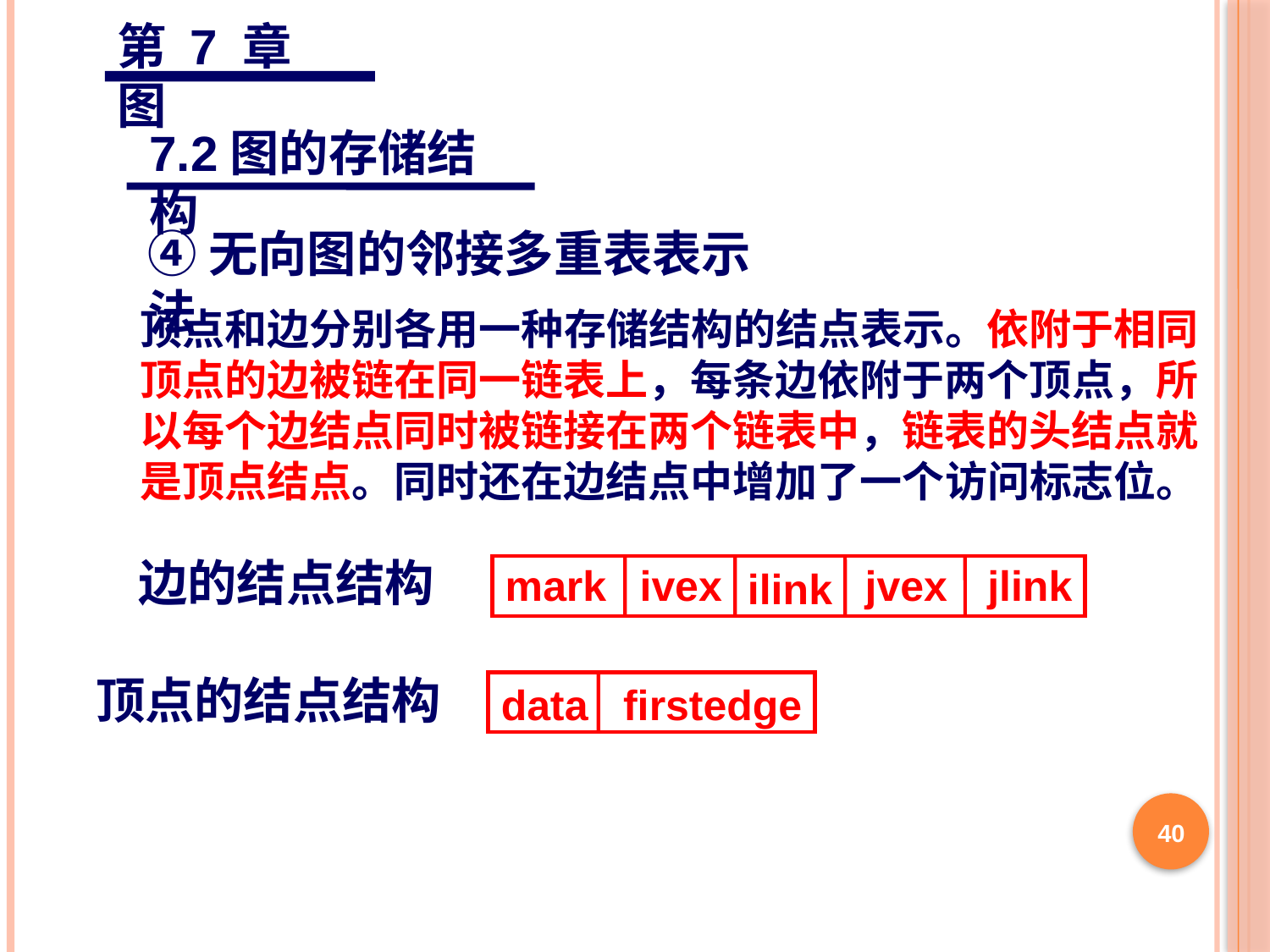

第 7 章  图

7.2图的存储结构

④无向图的邻接多重表表示法
顶点和边分别各用一种存储结构的结点表示。依附于相同
顶点的边被链在同一链表上，每条边依附于两个顶点，所
以每个边结点同时被链接在两个链表中，链表的头结点就
是顶点结点。同时还在边结点中增加了一个访问标志位。
边的结点结构
mark
ivex
jvex
jlink

ilink

顶点的结点结构

data

firstedge
40